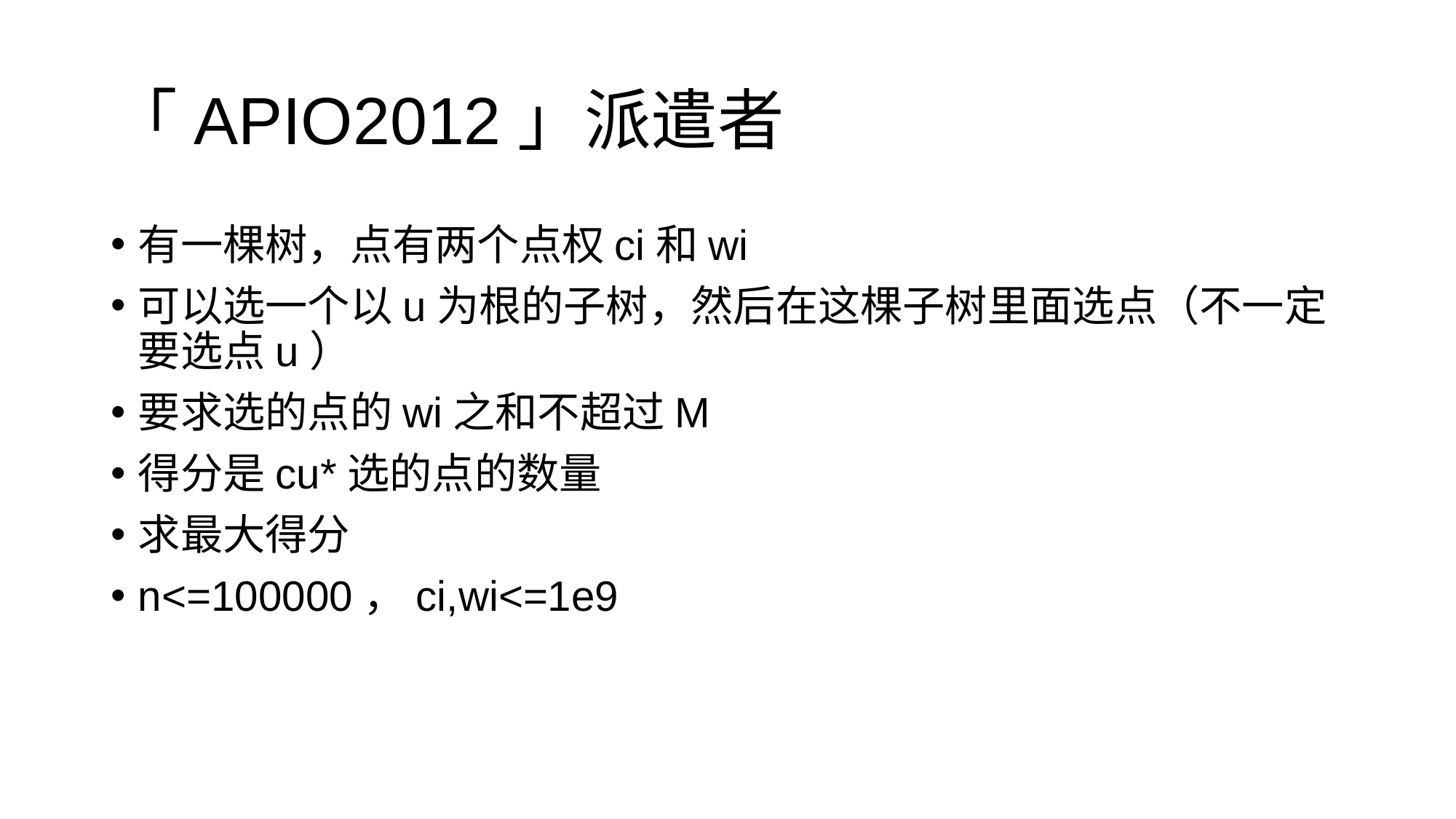

# 「APIO2012」派遣者
有一棵树，点有两个点权ci和wi
可以选一个以u为根的子树，然后在这棵子树里面选点（不一定要选点u）
要求选的点的wi之和不超过M
得分是cu*选的点的数量
求最大得分
n<=100000，ci,wi<=1e9